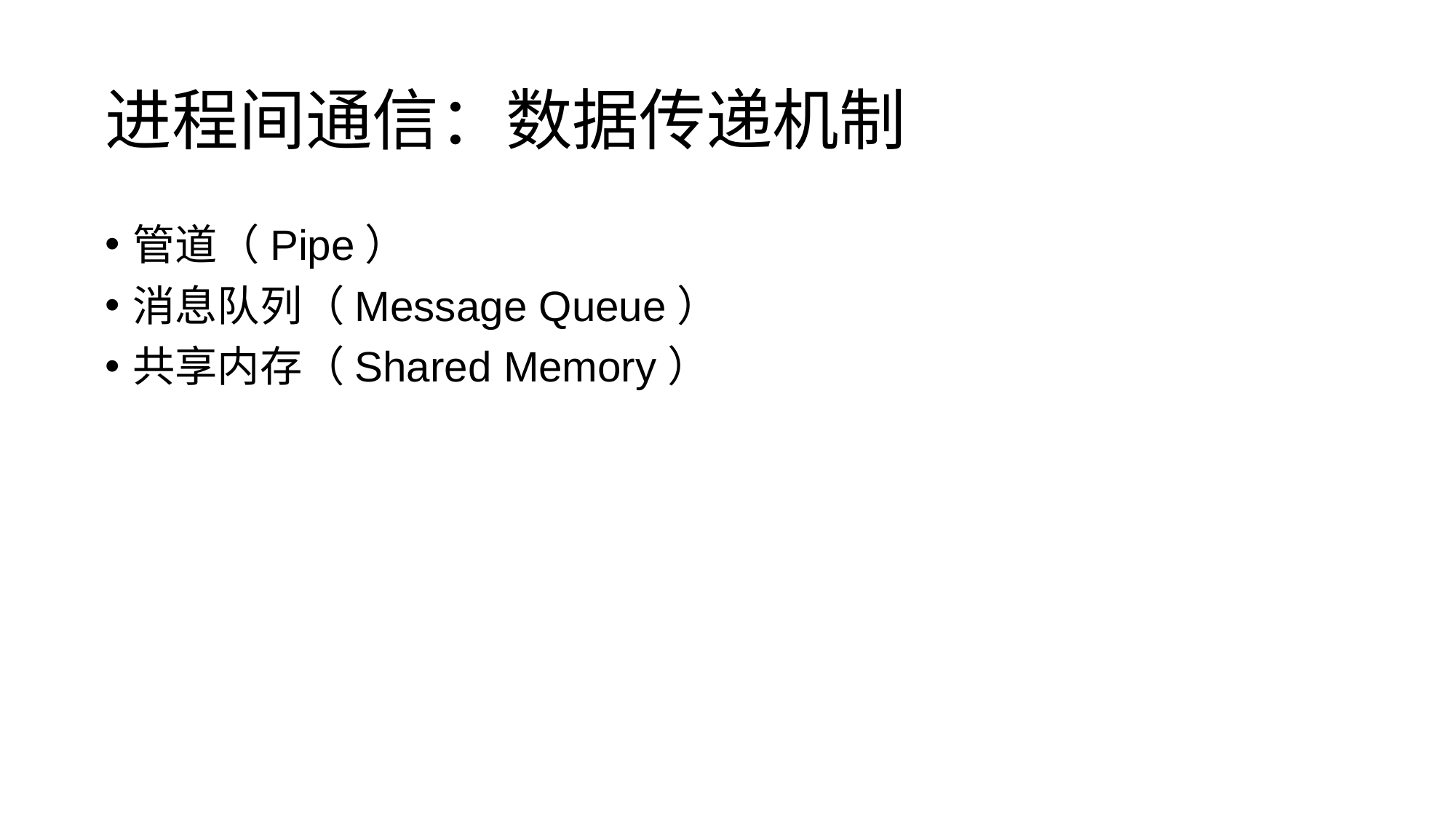

# 进程间通信：数据传递机制
管道（Pipe）
消息队列（Message Queue）
共享内存（Shared Memory）